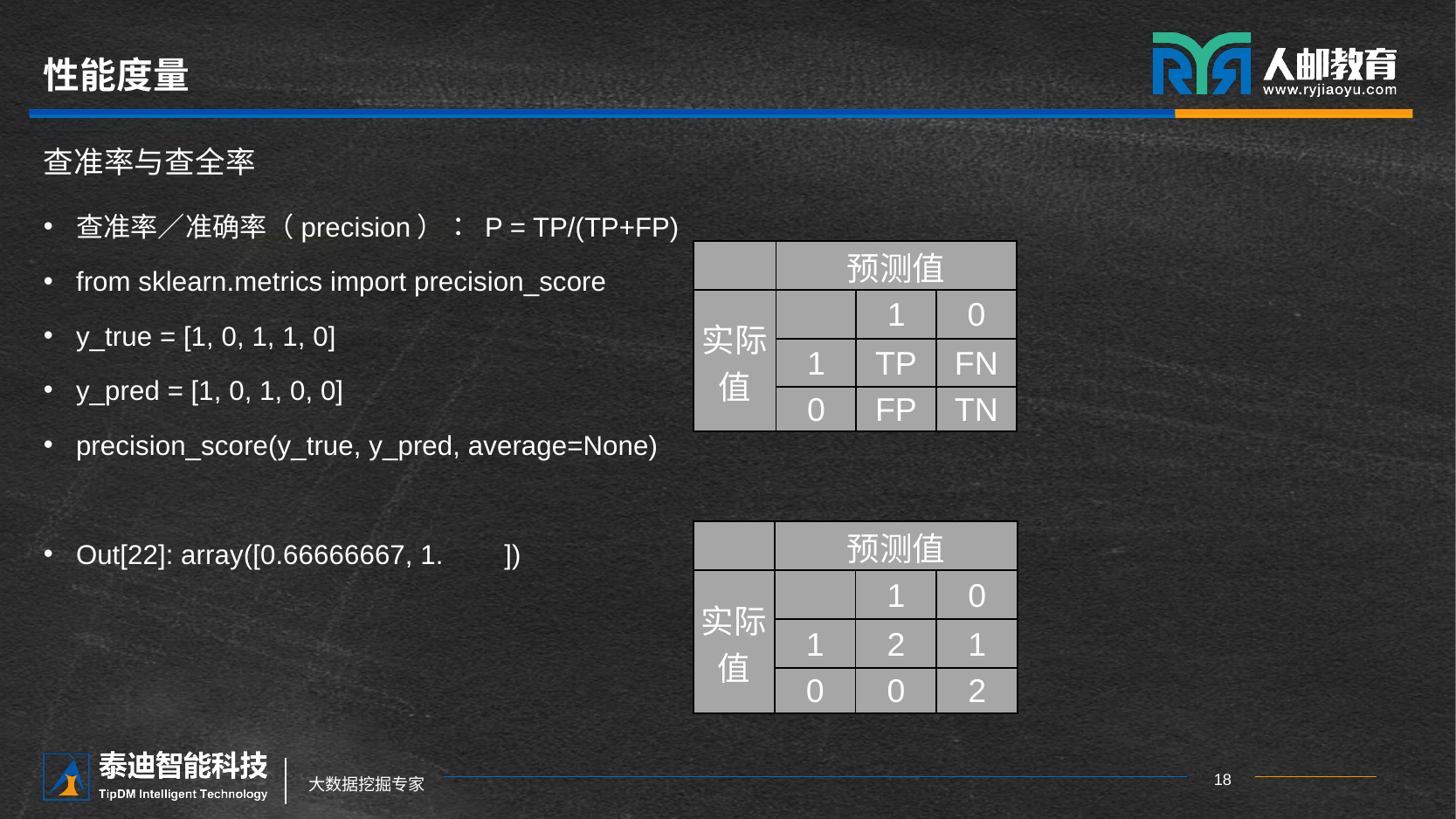

# 性能度量
查准率与查全率
查准率／准确率（precision）： P = TP/(TP+FP)
from sklearn.metrics import precision_score
y_true = [1, 0, 1, 1, 0]
y_pred = [1, 0, 1, 0, 0]
precision_score(y_true, y_pred, average=None)

Out[22]: array([0.66666667, 1.        ])
|  | 预测值 |  |  |
| --- | --- | --- | --- |
| 实际值 |  | 1 | 0 |
|  | 1 | TP | FN |
|  | 0 | FP | TN |
|  | 预测值 |  |  |
| --- | --- | --- | --- |
| 实际值 |  | 1 | 0 |
|  | 1 | 2 | 1 |
|  | 0 | 0 | 2 |